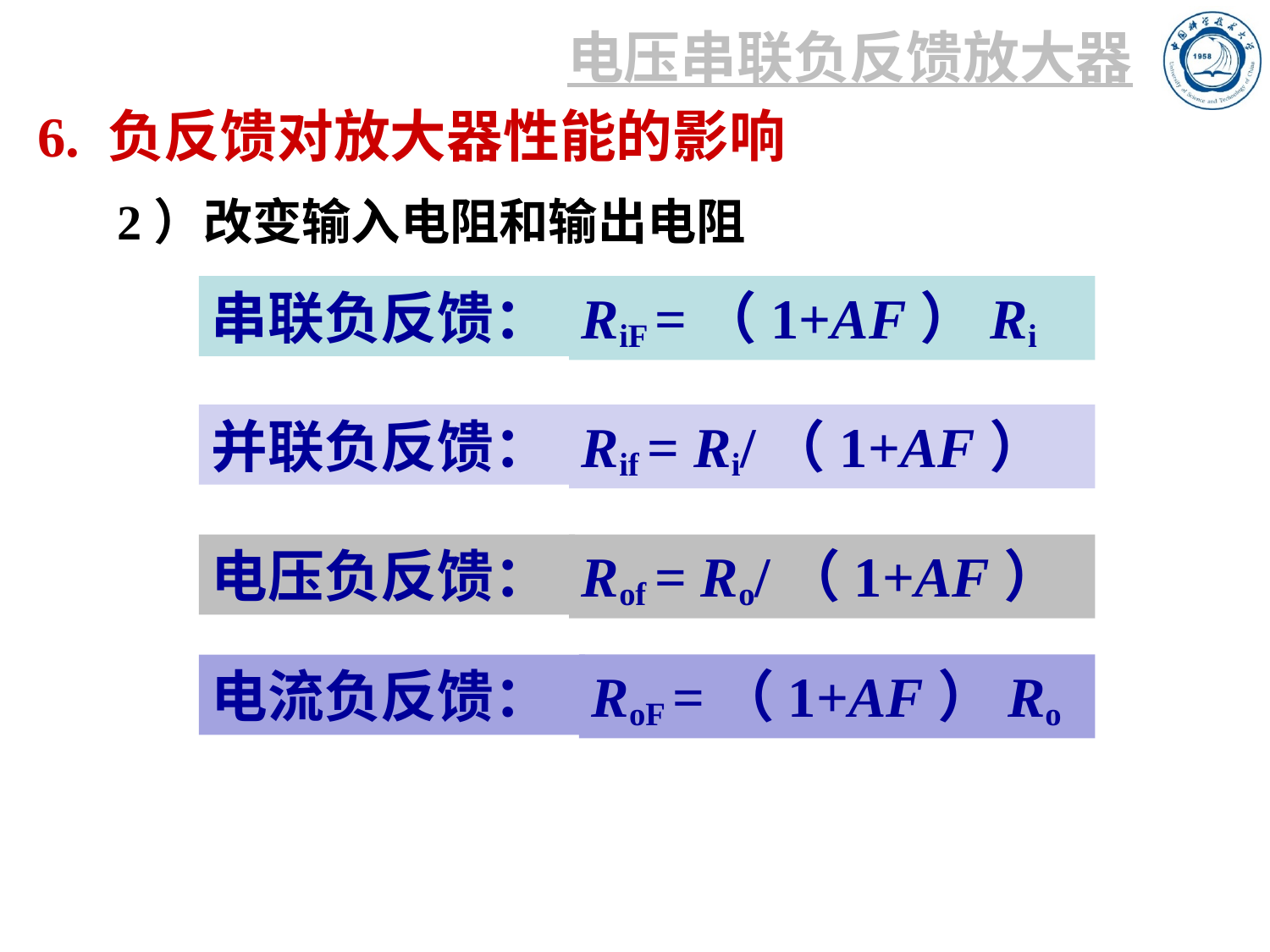

电压串联负反馈放大器
6. 负反馈对放大器性能的影响
2）改变输入电阻和输出电阻
串联负反馈：
RiF =（1+AF）Ri
并联负反馈：
Rif = Ri/（1+AF）
电压负反馈：
Rof = Ro/（1+AF）
RoF =（1+AF）Ro
电流负反馈：